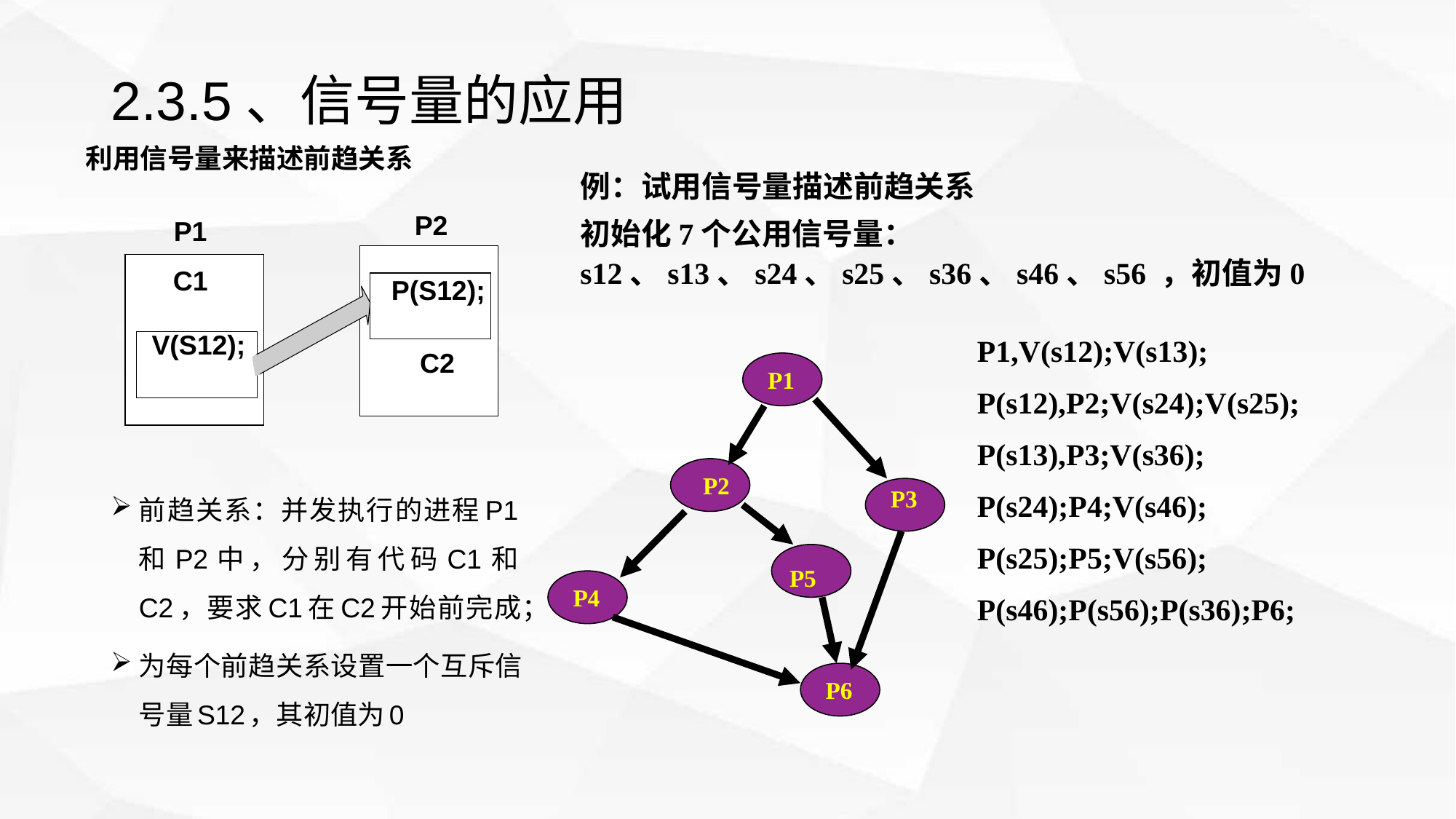

# 2.3.5、信号量的应用
利用信号量来描述前趋关系
例：试用信号量描述前趋关系
初始化7个公用信号量：
s12、s13、s24、s25、s36、s46、s56 ，初值为0
P1,V(s12);V(s13);
P(s12),P2;V(s24);V(s25);
P(s13),P3;V(s36);
P(s24);P4;V(s46);
P(s25);P5;V(s56);
P(s46);P(s56);P(s36);P6;

P1

P2

P3

P5

P4

P6
P2
P1

C1

P(S12);

V(S12);

C2

前趋关系：并发执行的进程P1和P2中，分别有代码C1和C2，要求C1在C2开始前完成；
为每个前趋关系设置一个互斥信号量S12，其初值为0